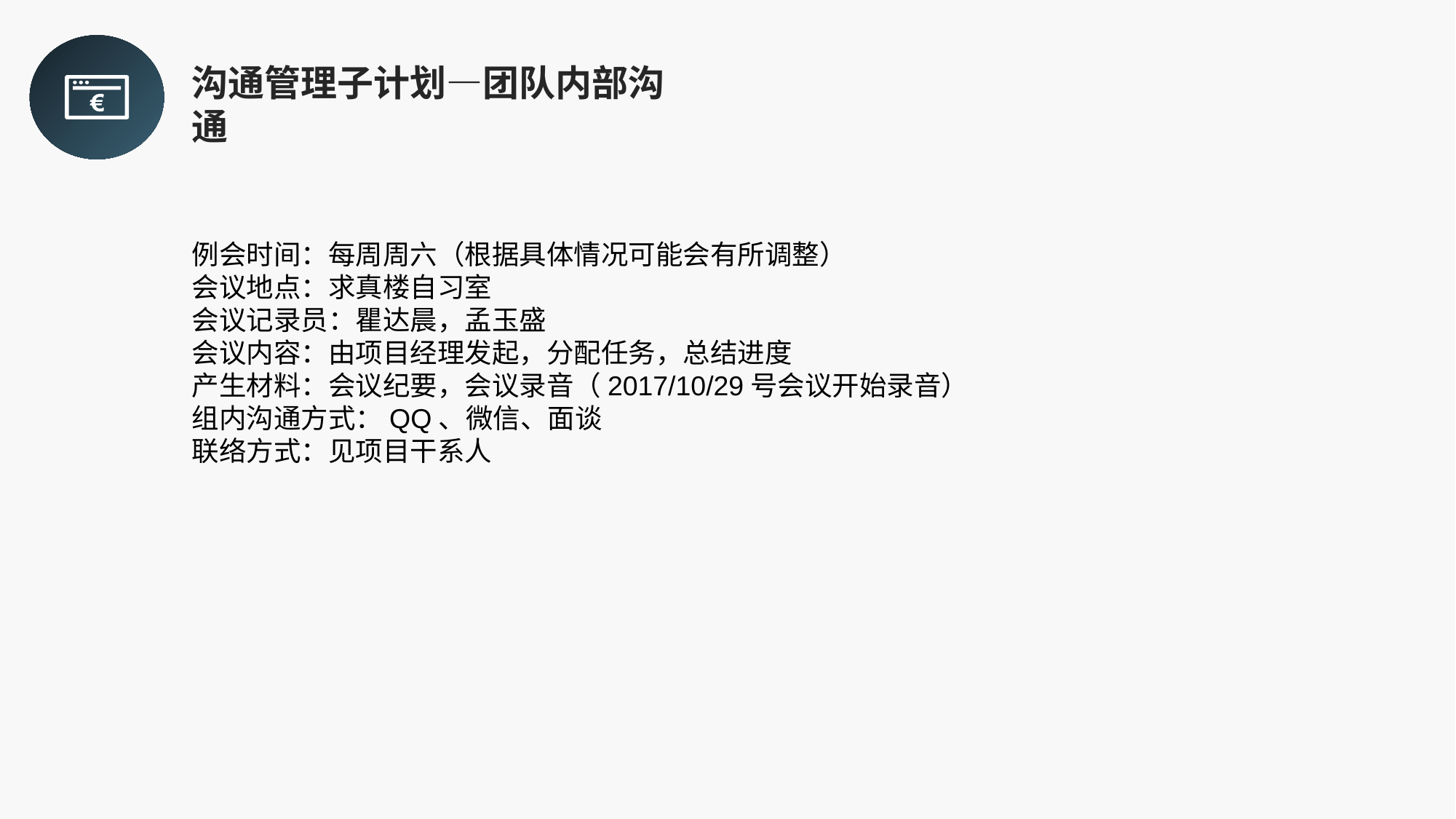

沟通管理子计划—团队内部沟通

例会时间：每周周六（根据具体情况可能会有所调整）
会议地点：求真楼自习室
会议记录员：瞿达晨，孟玉盛
会议内容：由项目经理发起，分配任务，总结进度
产生材料：会议纪要，会议录音（2017/10/29号会议开始录音）
组内沟通方式：QQ、微信、面谈
联络方式：见项目干系人